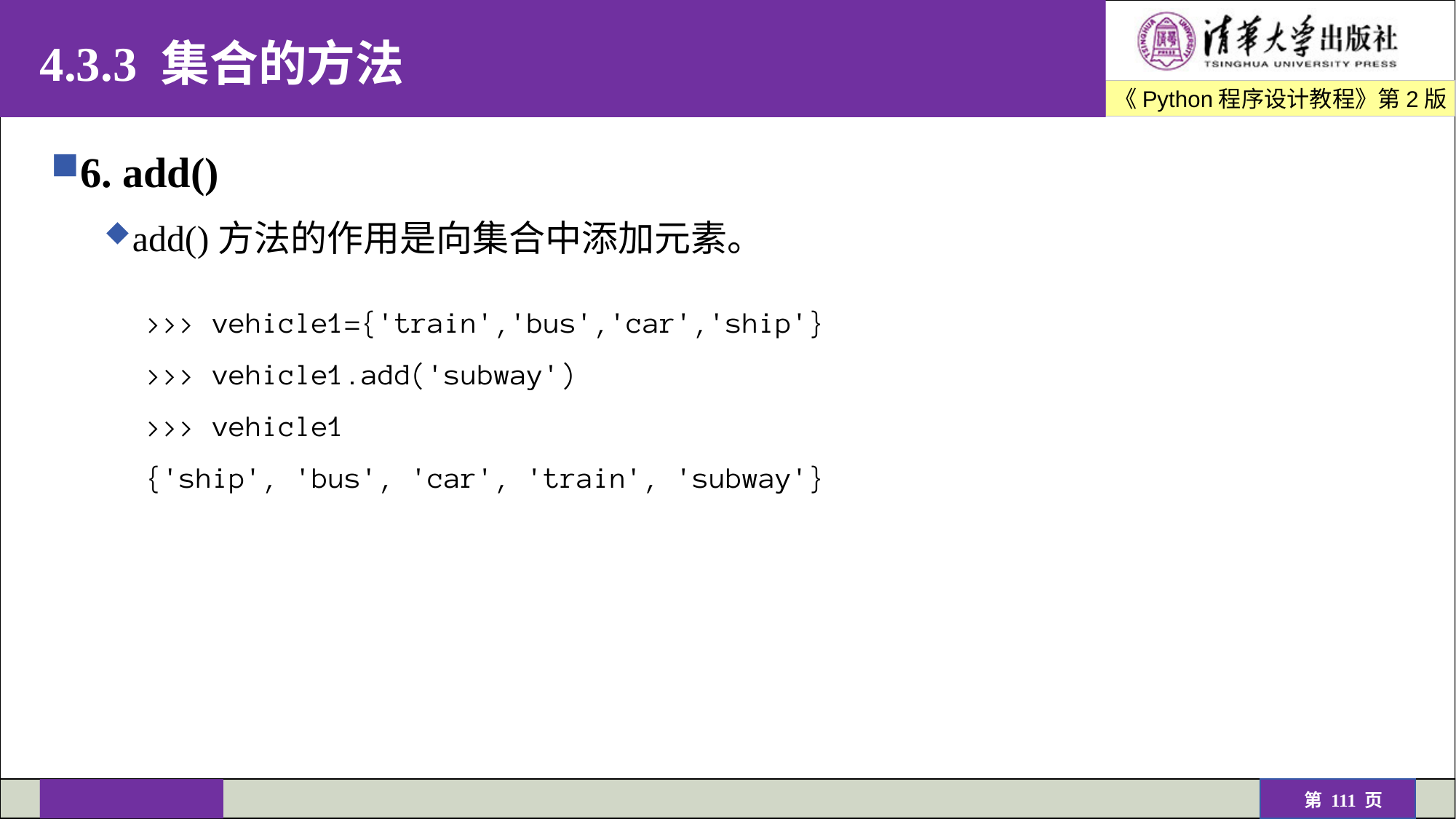

# 4.3.3 集合的方法
6. add()
add()方法的作用是向集合中添加元素。
>>> vehicle1={'train','bus','car','ship'}
>>> vehicle1.add('subway')
>>> vehicle1
{'ship', 'bus', 'car', 'train', 'subway'}